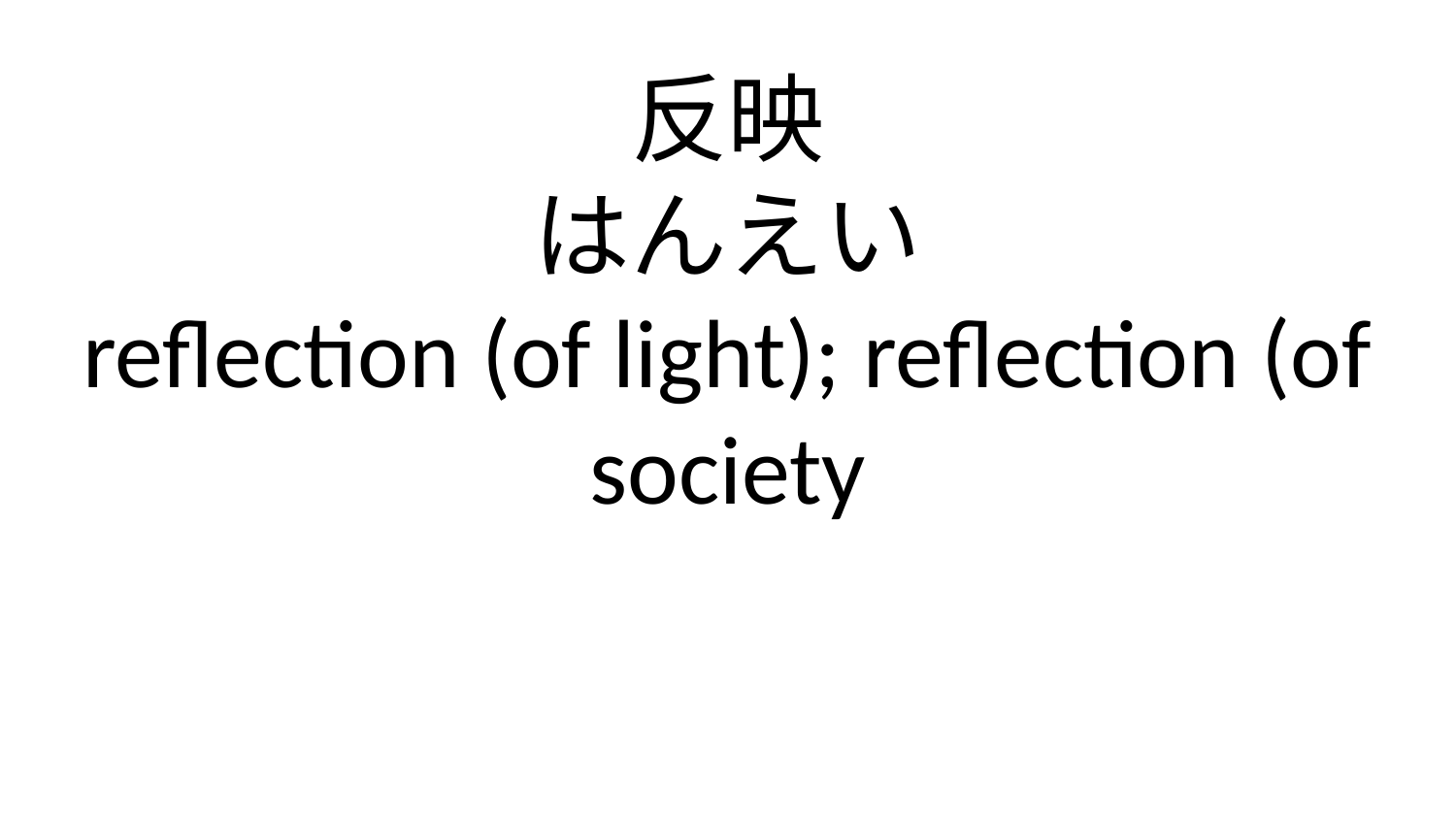

反映
はんえい
reflection (of light); reflection (of society